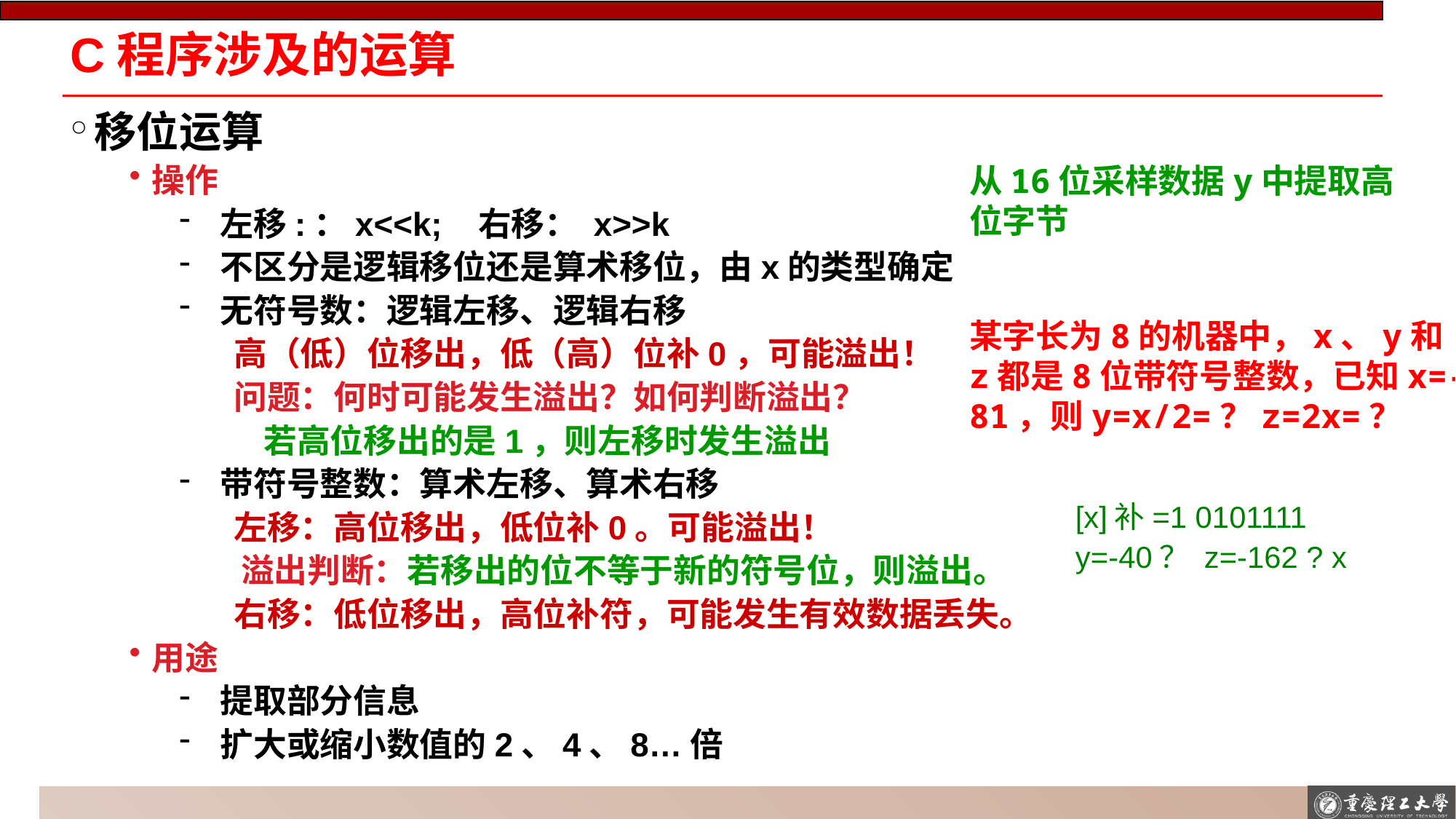

# C程序涉及的运算
移位运算
操作
左移:：x<<k;   右移： x>>k
不区分是逻辑移位还是算术移位，由x的类型确定
无符号数：逻辑左移、逻辑右移
高（低）位移出，低（高）位补0，可能溢出！
问题：何时可能发生溢出？如何判断溢出？
          若高位移出的是1，则左移时发生溢出
带符号整数：算术左移、算术右移
左移：高位移出，低位补0。可能溢出！
       溢出判断：若移出的位不等于新的符号位，则溢出。
右移：低位移出，高位补符，可能发生有效数据丢失。
用途
提取部分信息
扩大或缩小数值的2、4、8…倍
从16位采样数据y中提取高位字节
某字长为8的机器中，x、y和z都是8位带符号整数，已知x=-81，则y=x/2=？z=2x=？
[x]补=1 0101111
y=-40？ z=-162 ? x